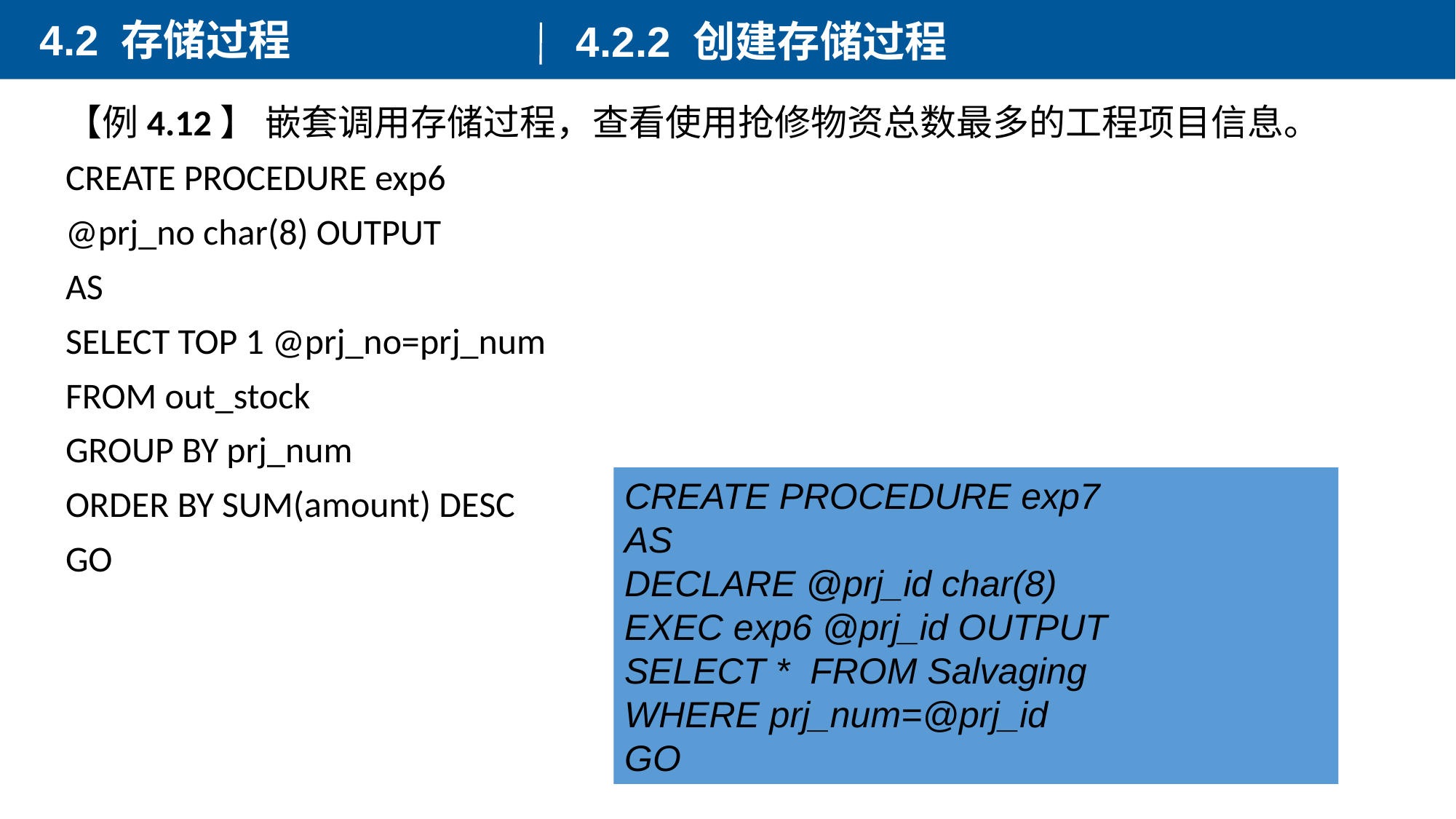

4.2 存储过程
4.2.2 创建存储过程
【例4.12】 嵌套调用存储过程，查看使用抢修物资总数最多的工程项目信息。
CREATE PROCEDURE exp6
@prj_no char(8) OUTPUT
AS
SELECT TOP 1 @prj_no=prj_num
FROM out_stock
GROUP BY prj_num
ORDER BY SUM(amount) DESC
GO

CREATE PROCEDURE exp7
AS
DECLARE @prj_id char(8)
EXEC exp6 @prj_id OUTPUT
SELECT *  FROM Salvaging
WHERE prj_num=@prj_id
GO